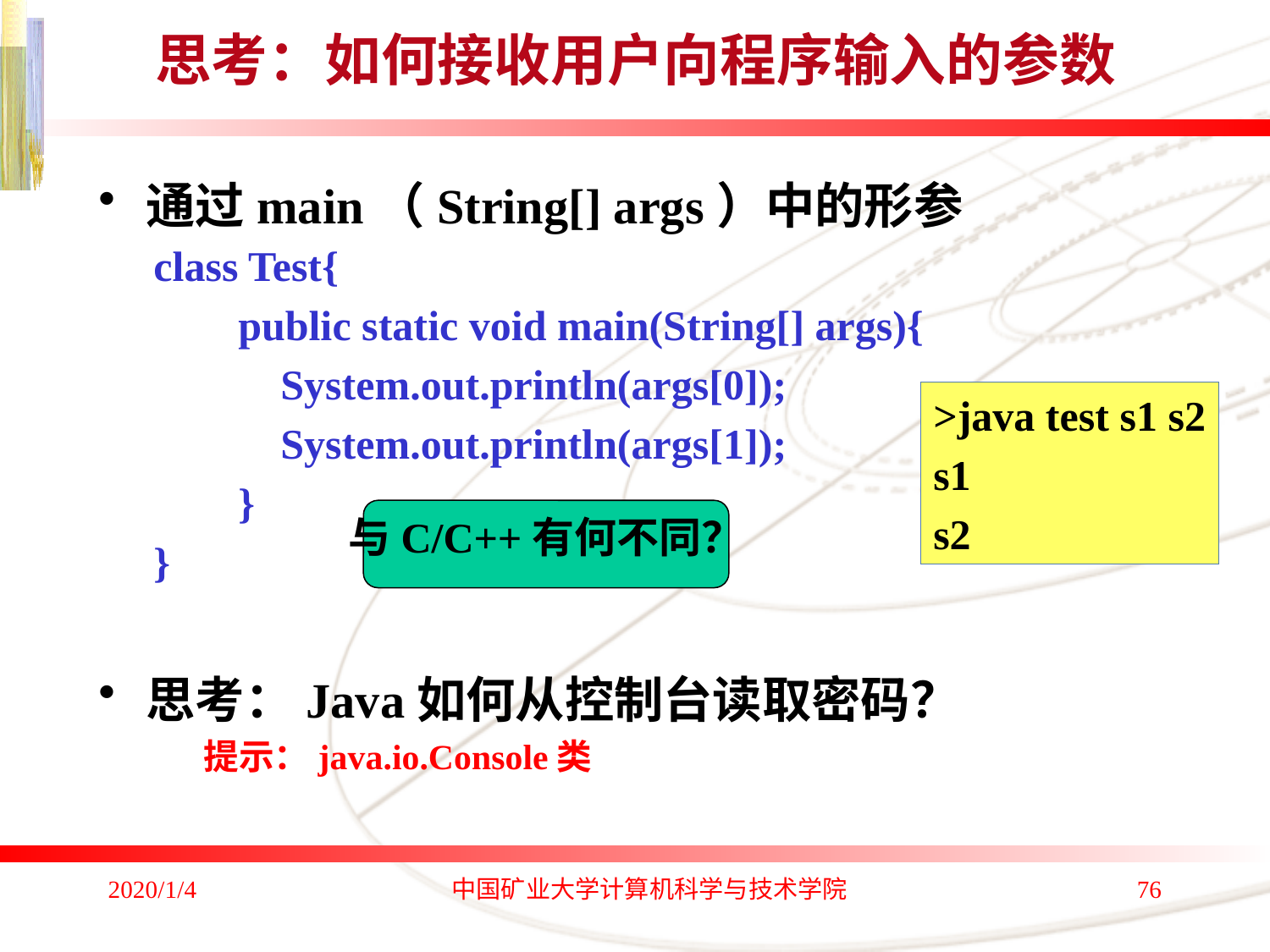

# 思考：如何接收用户向程序输入的参数
通过main（String[] args）中的形参

思考：Java如何从控制台读取密码？
            提示：java.io.Console类
class Test{
        public static void main(String[] args){
  	System.out.println(args[0]);
   	System.out.println(args[1]);
        }
}

>java test s1 s2
s1
s2
与C/C++有何不同？

2020/1/4
中国矿业大学计算机科学与技术学院
76